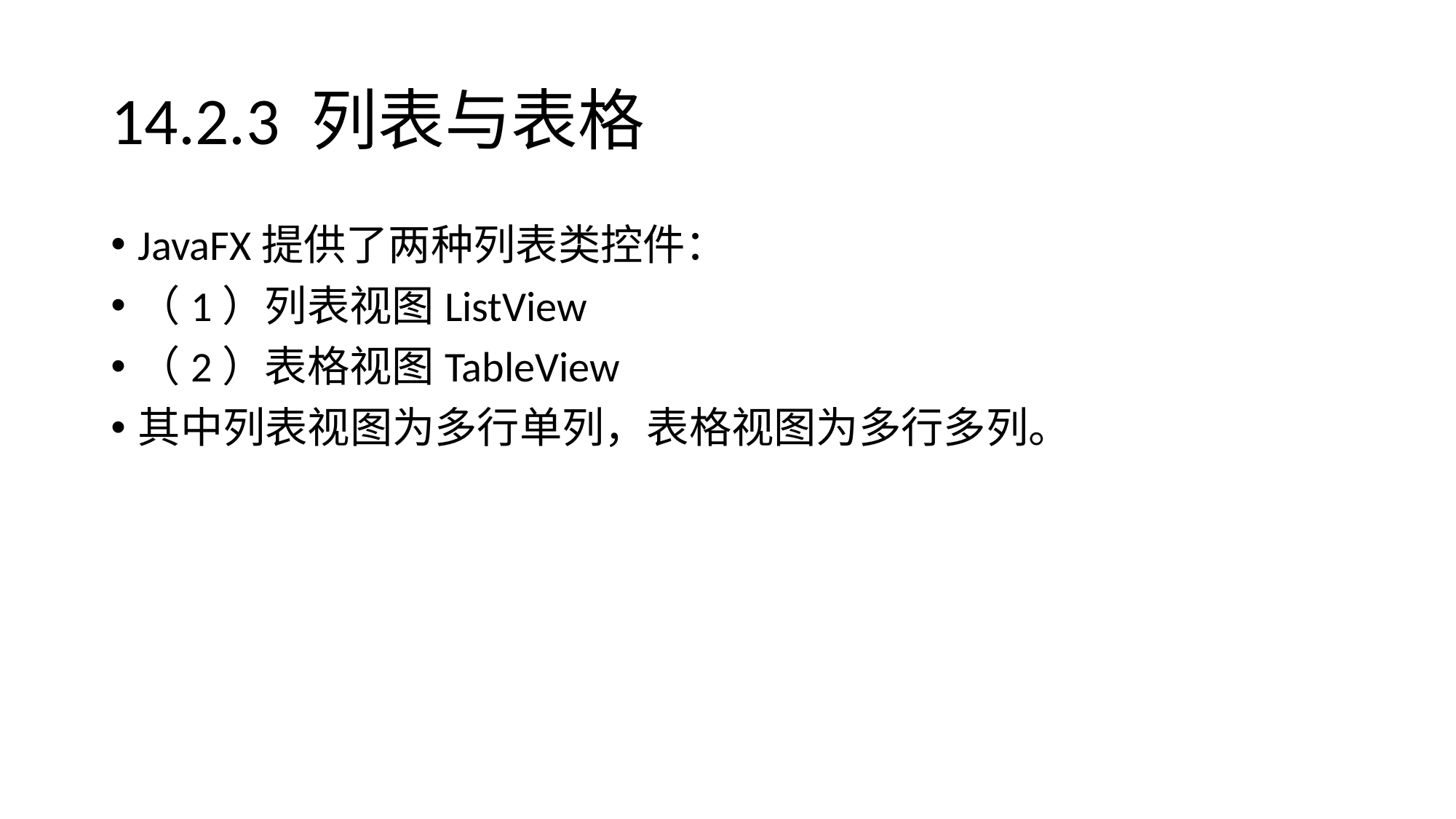

# 14.2.3 列表与表格
JavaFX提供了两种列表类控件：
（1）列表视图ListView
（2）表格视图TableView
其中列表视图为多行单列，表格视图为多行多列。